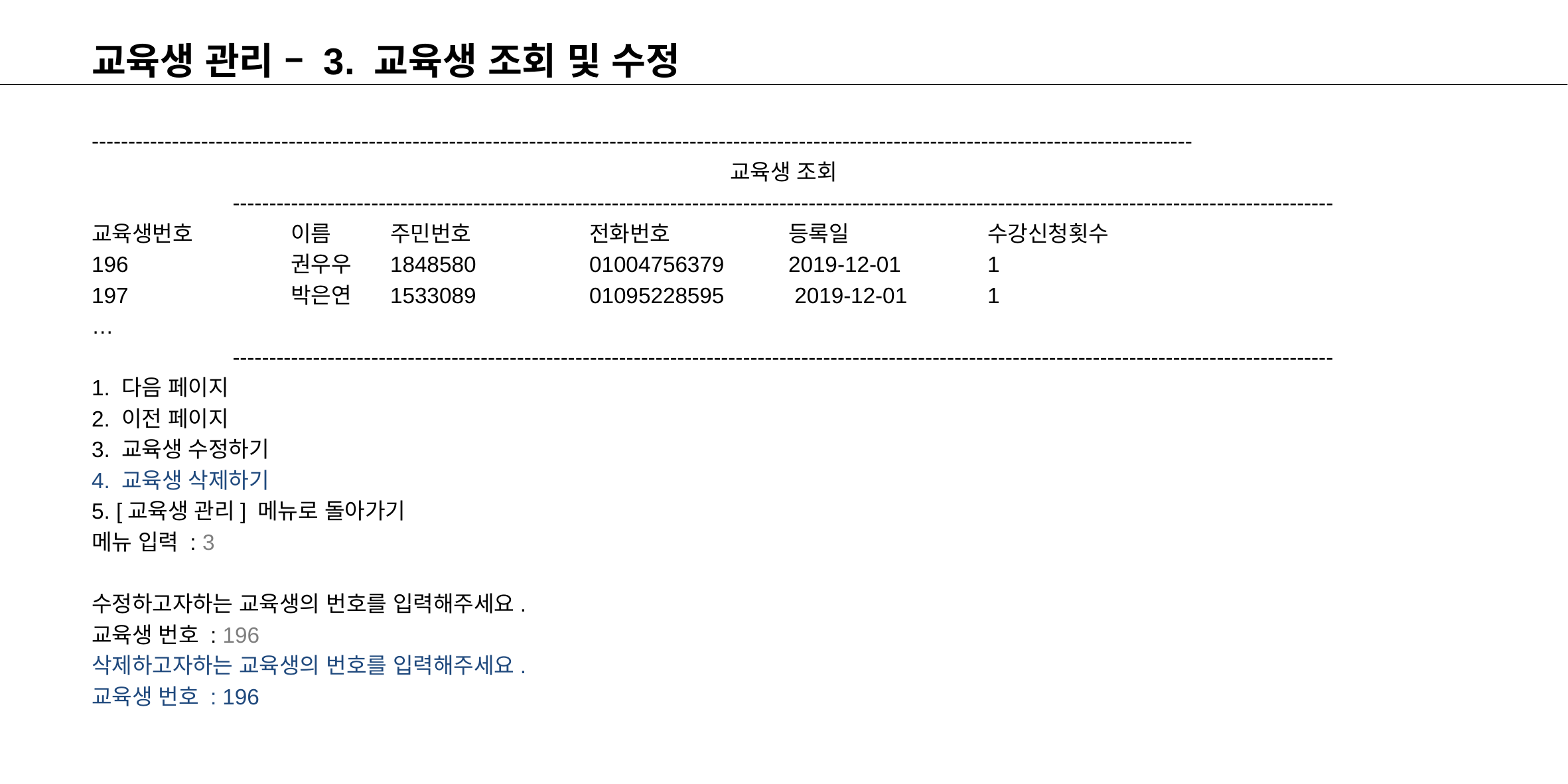

# 교육생 관리 – 3. 교육생 조회 및 수정
-------------------------------------------------------------------------------------------------------------------------------------------------------
교육생 조회
-------------------------------------------------------------------------------------------------------------------------------------------------------
교육생번호	이름	주민번호		전화번호		등록일		수강신청횟수
196		권우우	1848580		01004756379	2019-12-01	1
197		박은연	1533089		01095228595	 2019-12-01	1
…
-------------------------------------------------------------------------------------------------------------------------------------------------------
1. 다음 페이지
2. 이전 페이지
3. 교육생 수정하기
4. 교육생 삭제하기
5. [교육생 관리] 메뉴로 돌아가기
메뉴 입력 : 3

수정하고자하는 교육생의 번호를 입력해주세요.
교육생 번호 : 196
삭제하고자하는 교육생의 번호를 입력해주세요.
교육생 번호 : 196